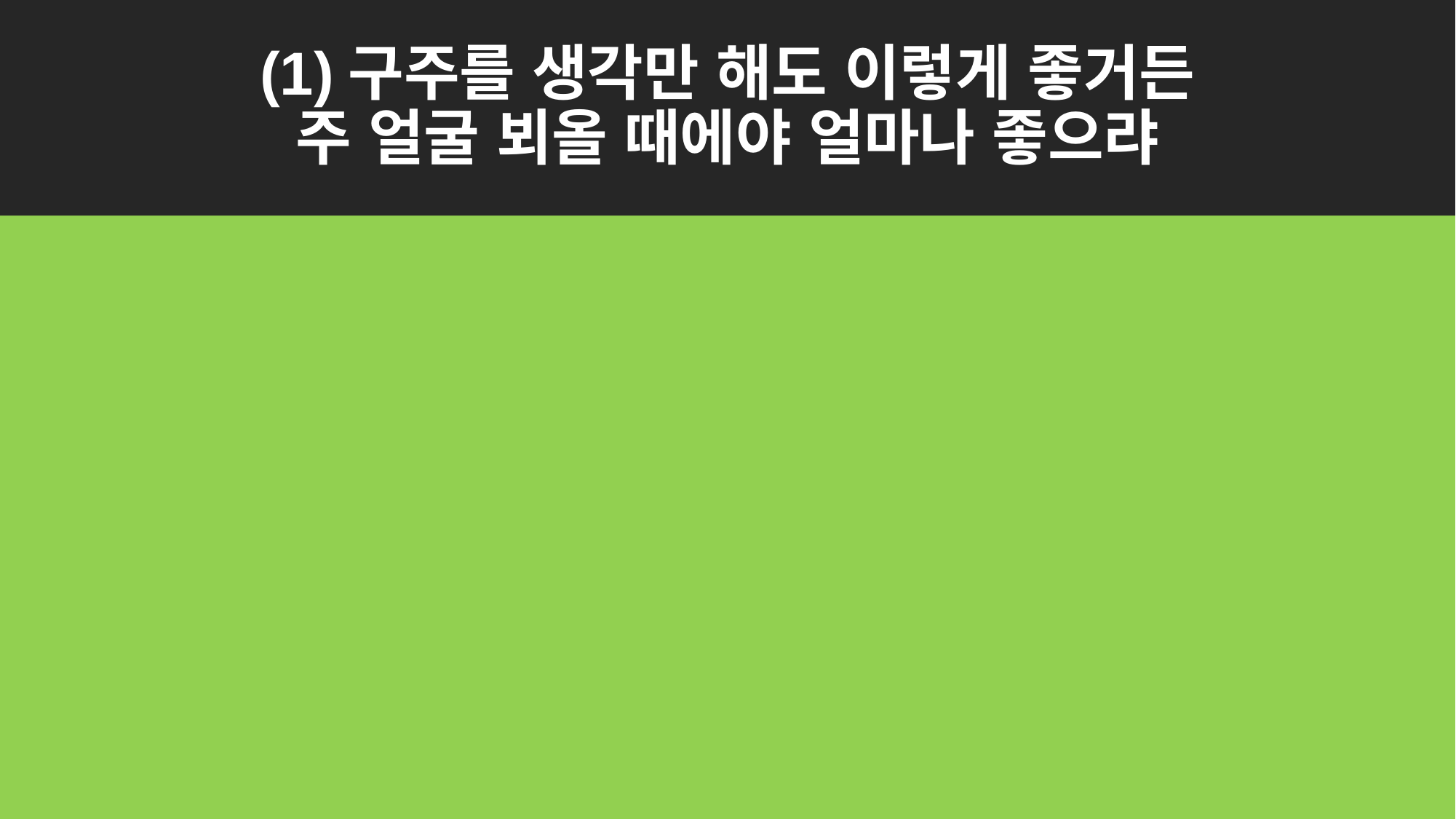

# (1)구주를 생각만 해도 이렇게 좋거든
주 얼굴 뵈올 때에야 얼마나 좋으랴